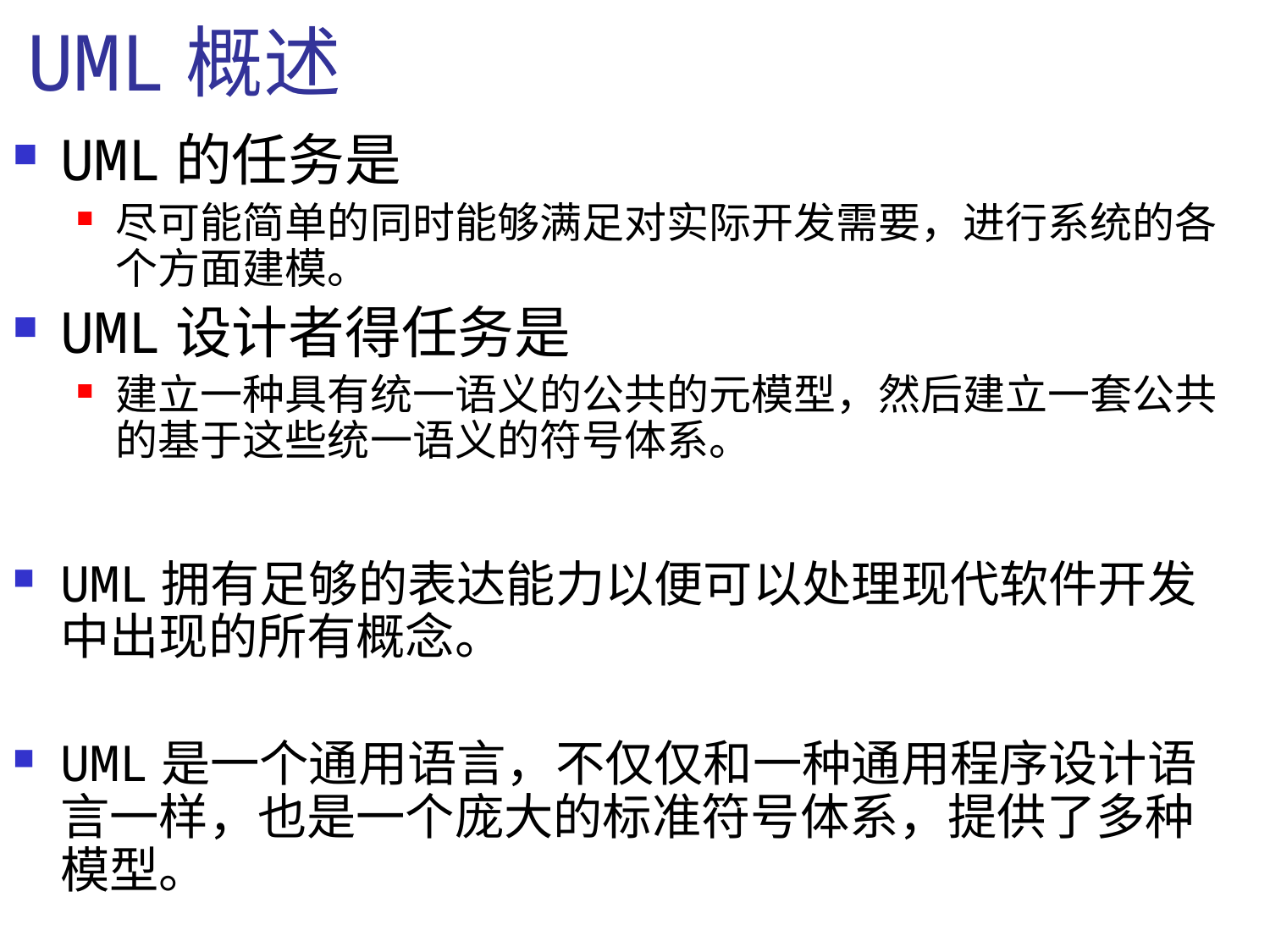

# UML概述
UML的任务是
尽可能简单的同时能够满足对实际开发需要，进行系统的各个方面建模。
UML设计者得任务是
建立一种具有统一语义的公共的元模型，然后建立一套公共的基于这些统一语义的符号体系。

UML拥有足够的表达能力以便可以处理现代软件开发中出现的所有概念。

UML是一个通用语言，不仅仅和一种通用程序设计语言一样，也是一个庞大的标准符号体系，提供了多种模型。